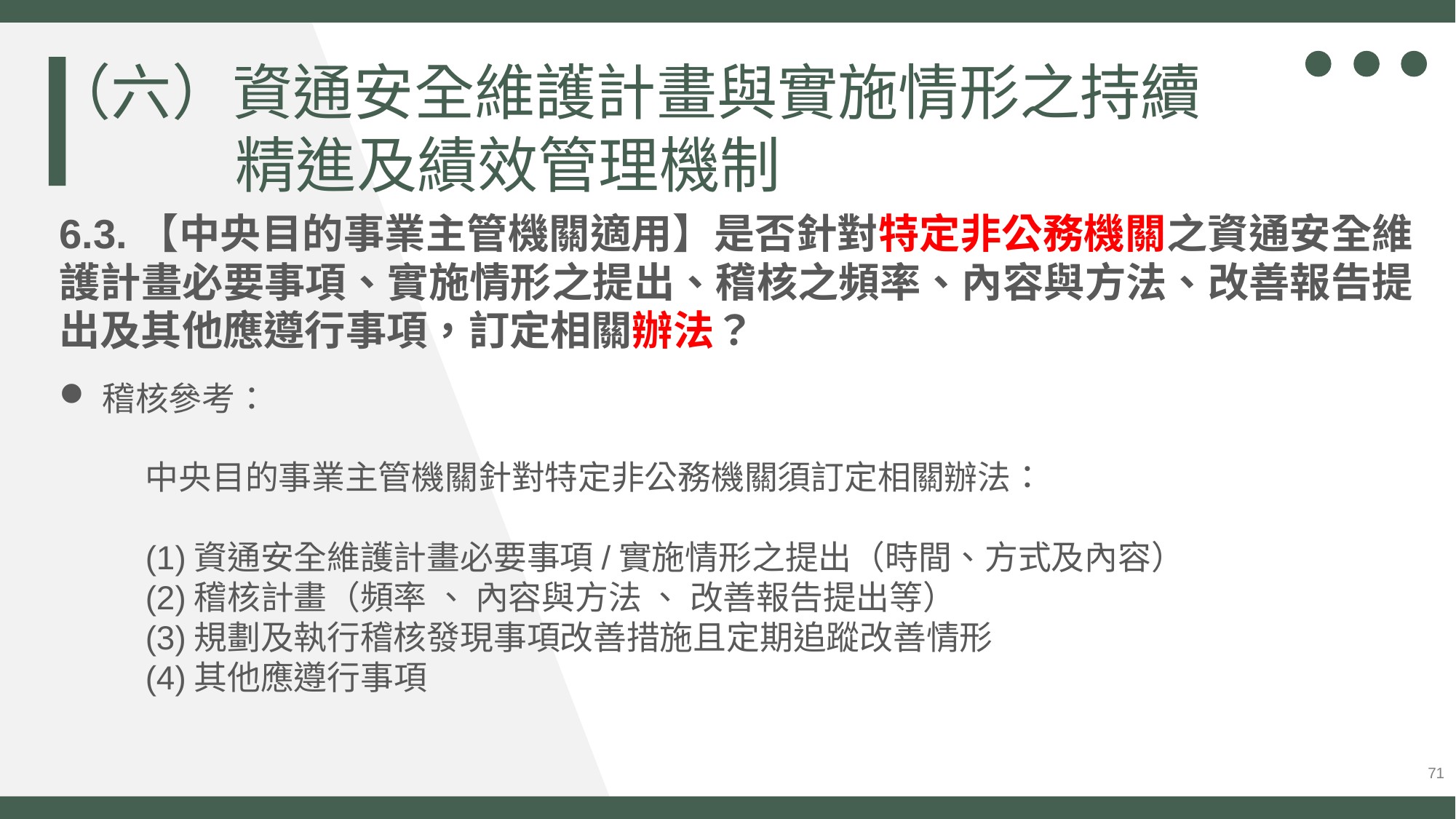

（六）資通安全維護計畫與實施情形之持續精進及績效管理機制
6.3.【中央目的事業主管機關適用】是否針對特定非公務機關之資通安全維護計畫必要事項、實施情形之提出、稽核之頻率、內容與方法、改善報告提出及其他應遵行事項，訂定相關辦法？
稽核參考：

中央目的事業主管機關針對特定非公務機關須訂定相關辦法：

(1)資通安全維護計畫必要事項/實施情形之提出（時間、方式及內容）
(2)稽核計畫（頻率 、 內容與方法 、 改善報告提出等）
(3)規劃及執行稽核發現事項改善措施且定期追蹤改善情形
(4)其他應遵行事項
71